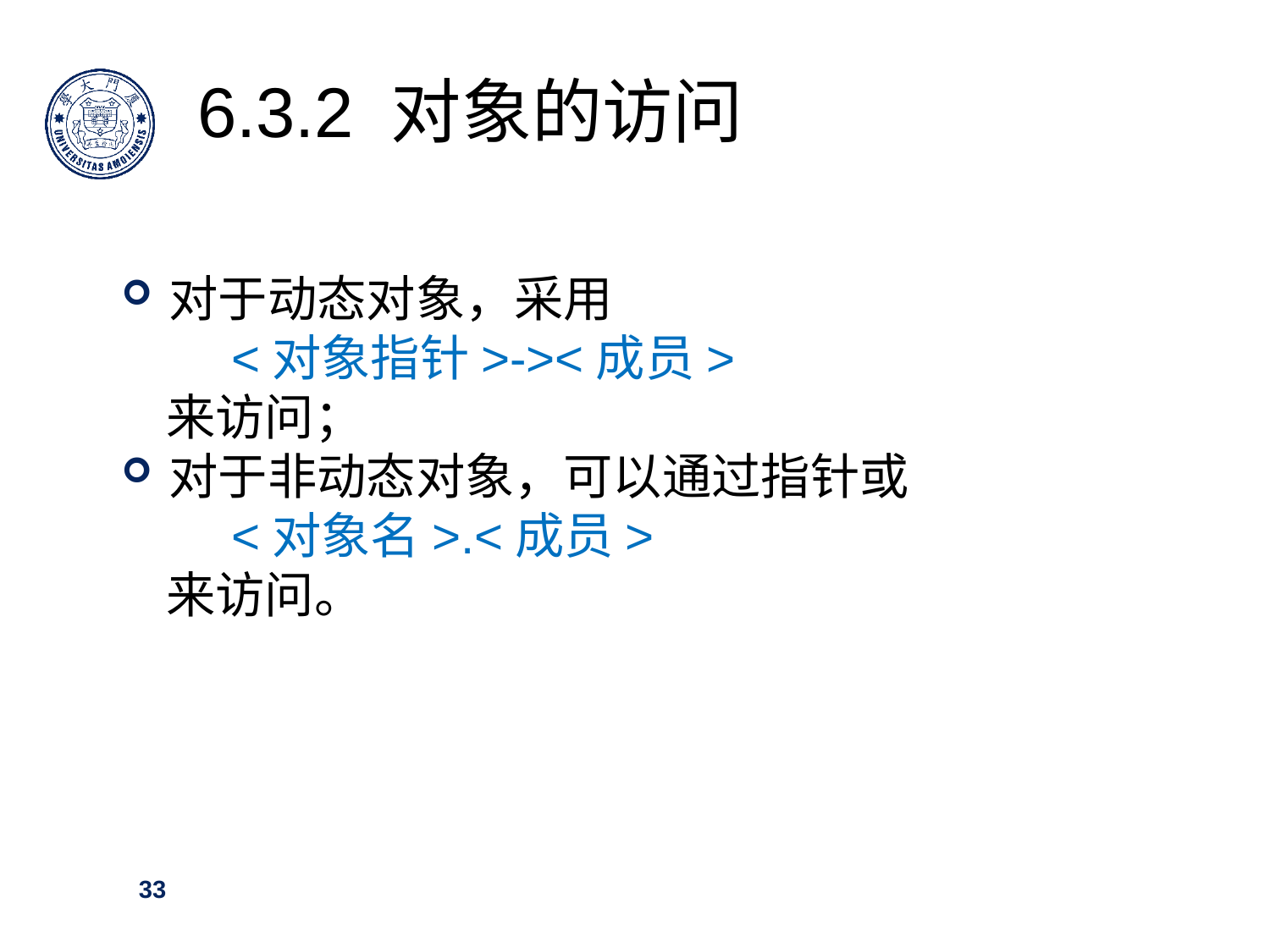

6.3.2 对象的访问
对于动态对象，采用
        <对象指针>-><成员>
   来访问；
对于非动态对象，可以通过指针或
        <对象名>.<成员>
   来访问。
33